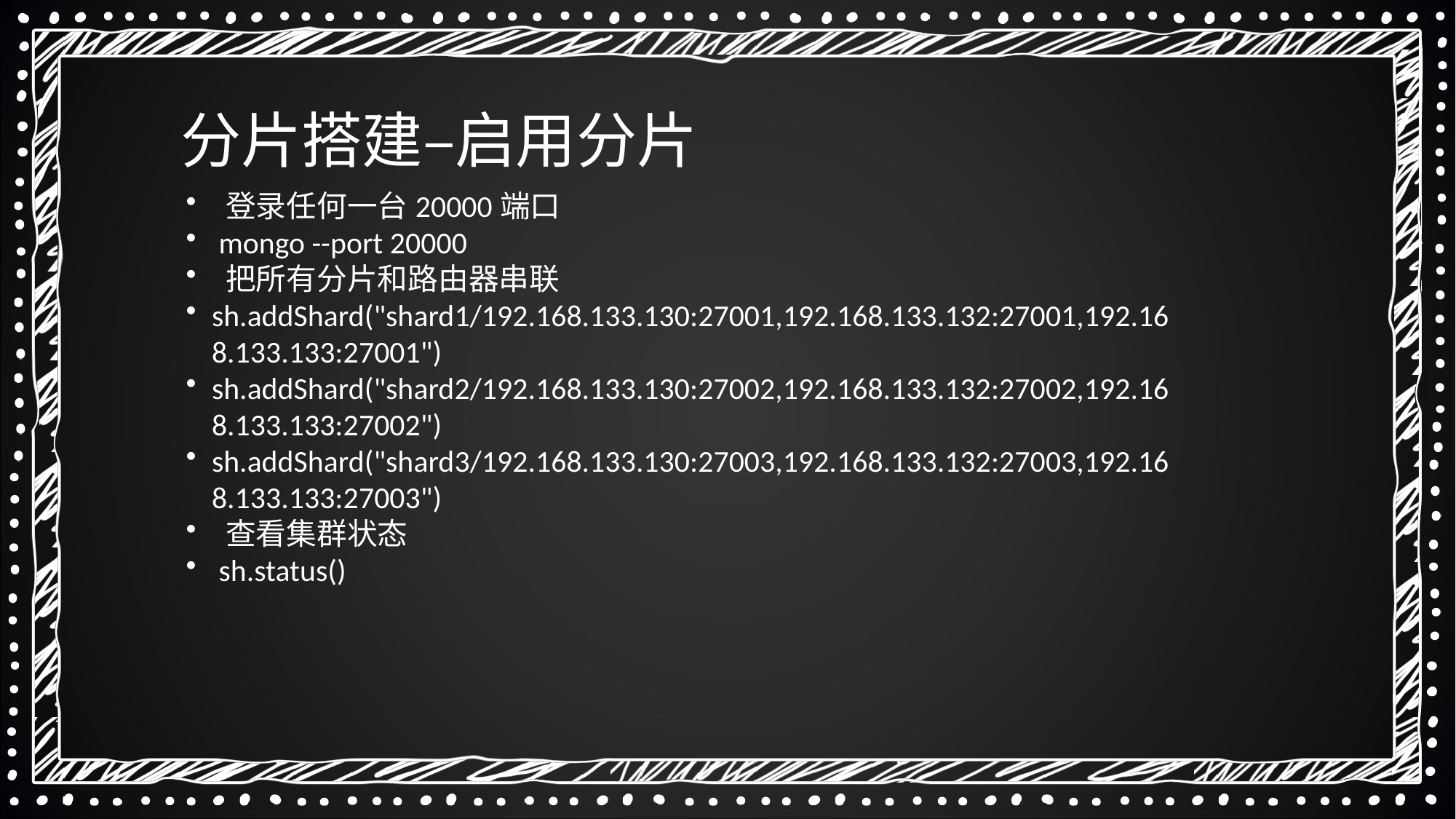

分片搭建–启用分片
 登录任何一台20000端口
 mongo --port 20000
 把所有分片和路由器串联
sh.addShard("shard1/192.168.133.130:27001,192.168.133.132:27001,192.168.133.133:27001")
sh.addShard("shard2/192.168.133.130:27002,192.168.133.132:27002,192.168.133.133:27002")
sh.addShard("shard3/192.168.133.130:27003,192.168.133.132:27003,192.168.133.133:27003")
 查看集群状态
 sh.status()